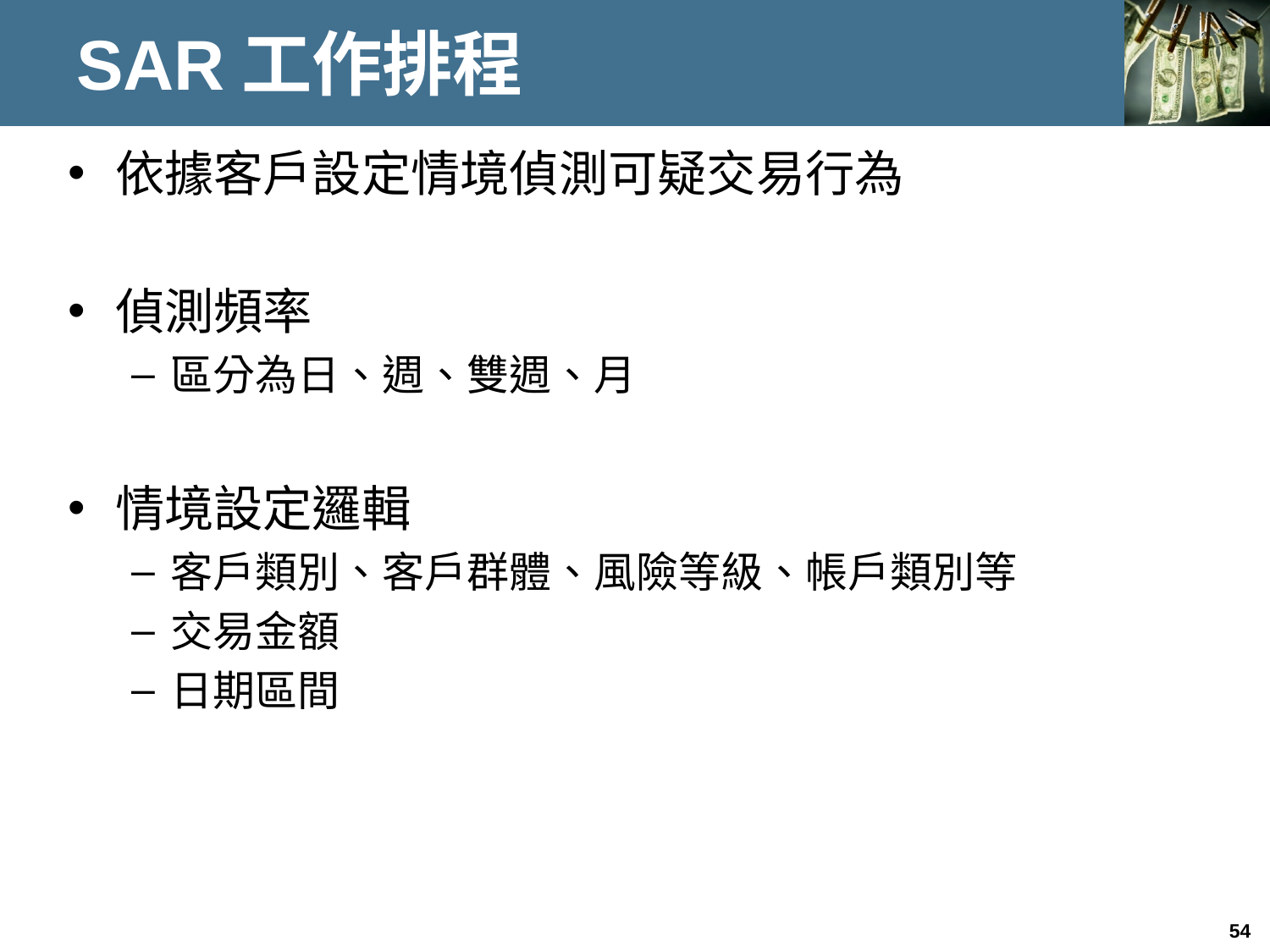

# SAR工作排程
依據客戶設定情境偵測可疑交易行為

偵測頻率
區分為日、週、雙週、月

情境設定邏輯
客戶類別、客戶群體、風險等級、帳戶類別等
交易金額
日期區間

54